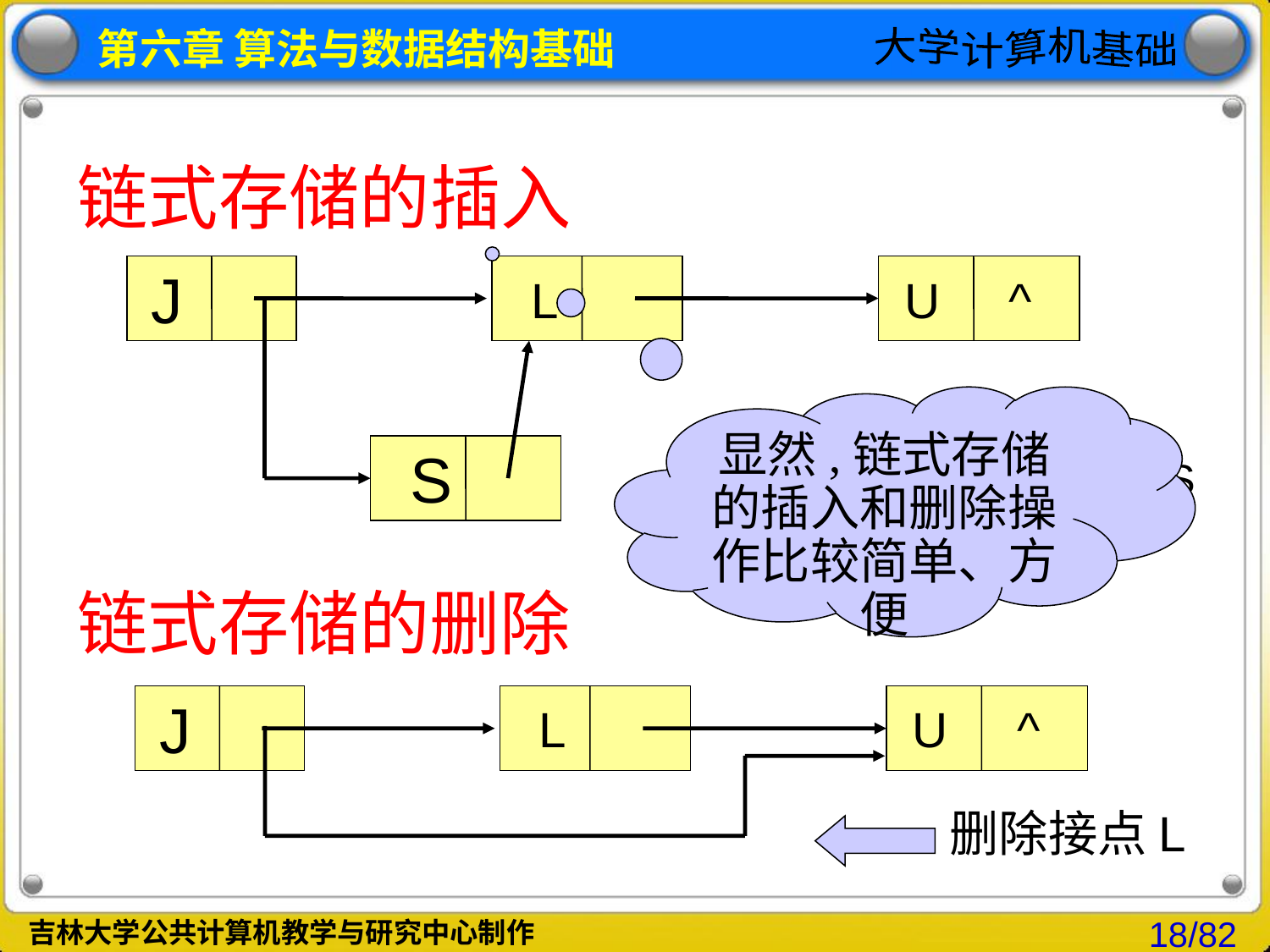

# 链式存储的插入
 J

   L

 U     ^

显然,链式存储的插入和删除操作比较简单、方便
  S

在J,L之间插入接点S

链式存储的删除
 J

   L

 U     ^

删除接点L

18/82